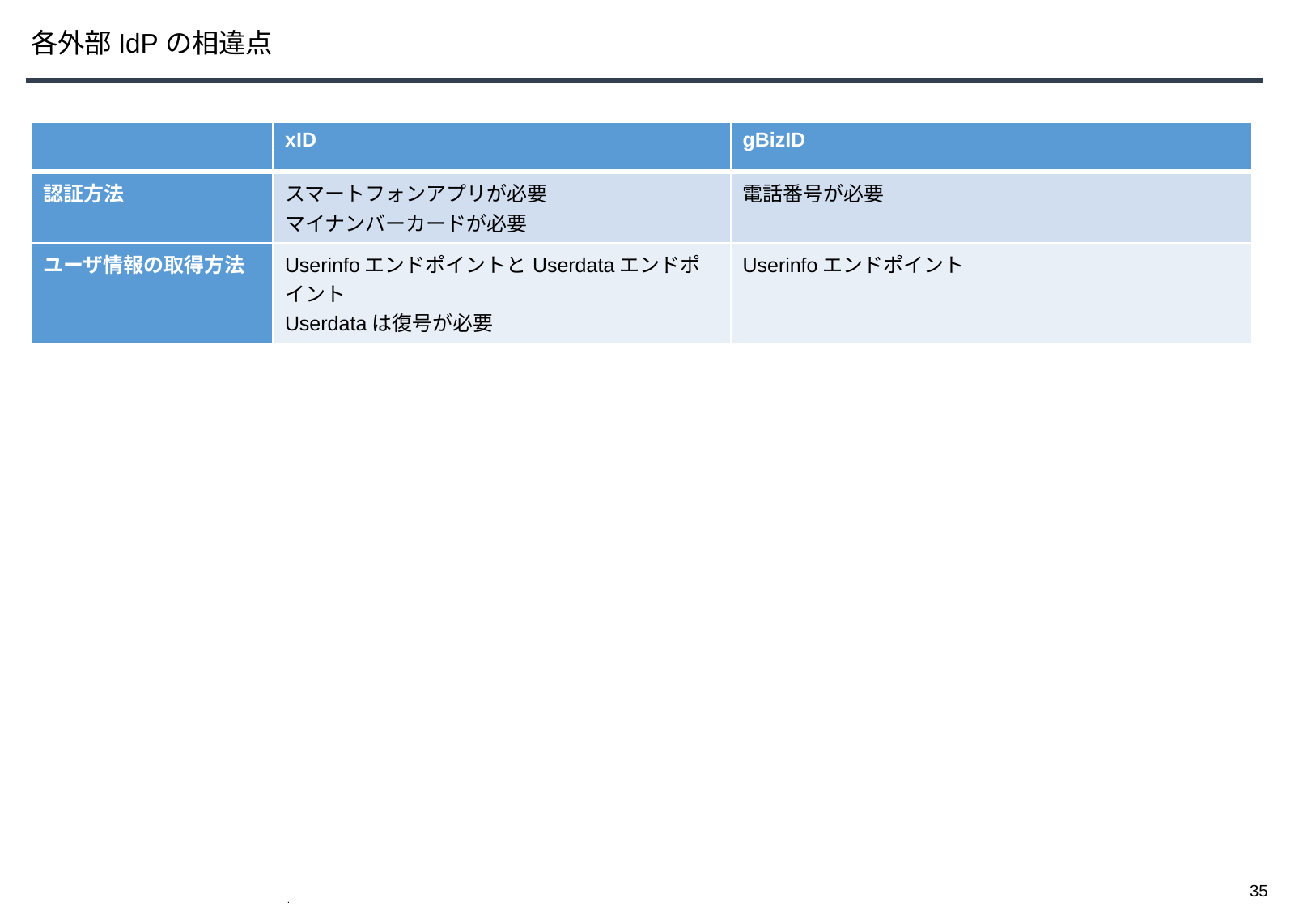

# 各外部IdPの相違点
|  | xID | gBizID |
| --- | --- | --- |
| 認証方法 | スマートフォンアプリが必要 マイナンバーカードが必要 | 電話番号が必要 |
| ユーザ情報の取得方法 | UserinfoエンドポイントとUserdataエンドポイント Userdataは復号が必要 | Userinfoエンドポイント |